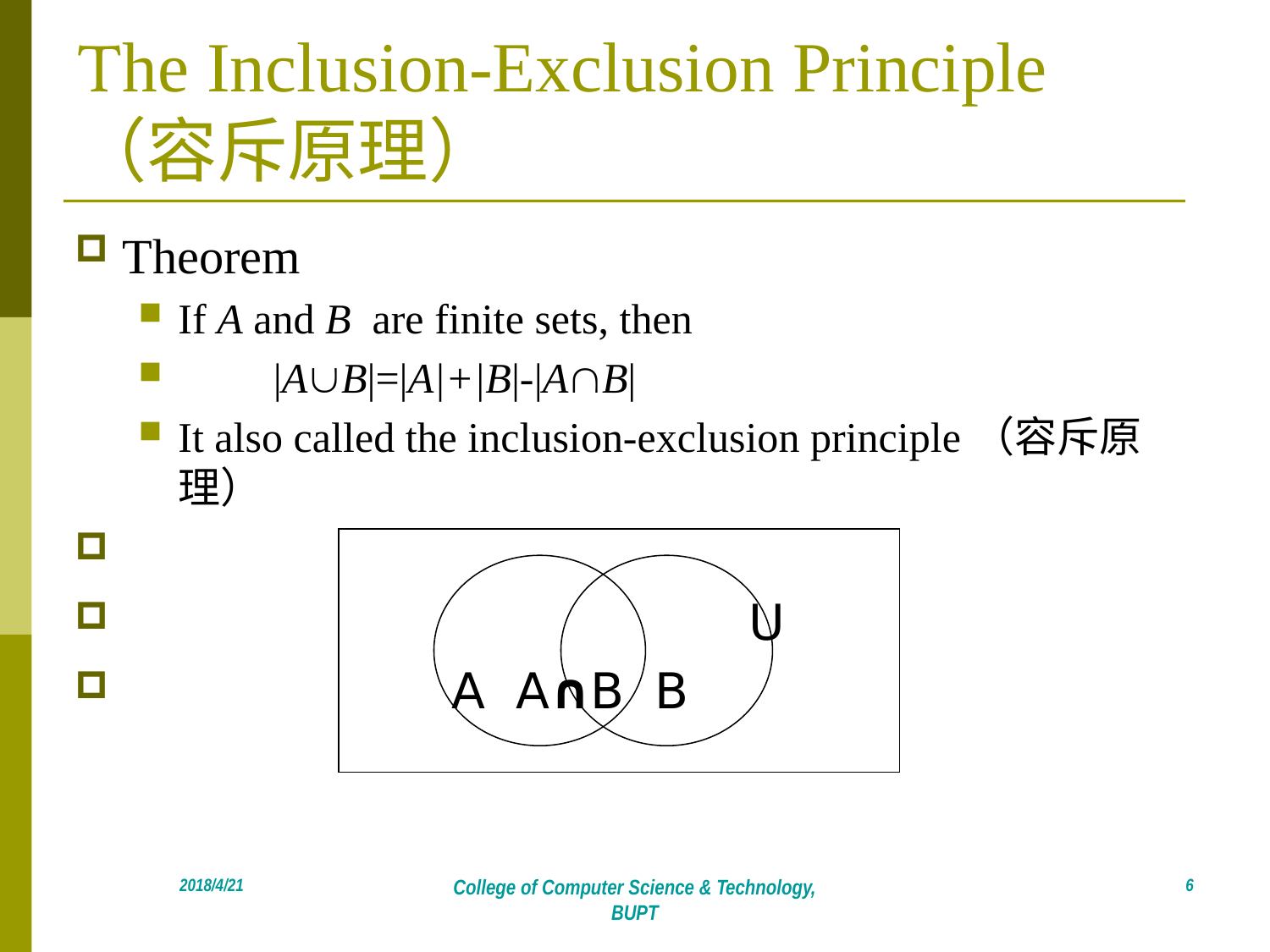

# The Inclusion-Exclusion Principle （容斥原理）
Theorem
If A and B  are finite sets, then
         |A∪B|=|A|+|B|-|A∩B|
It also called the inclusion-exclusion principle（容斥原理）

                                        U
                     A  A∩B  B

6
2018/4/21
College of Computer Science & Technology, BUPT